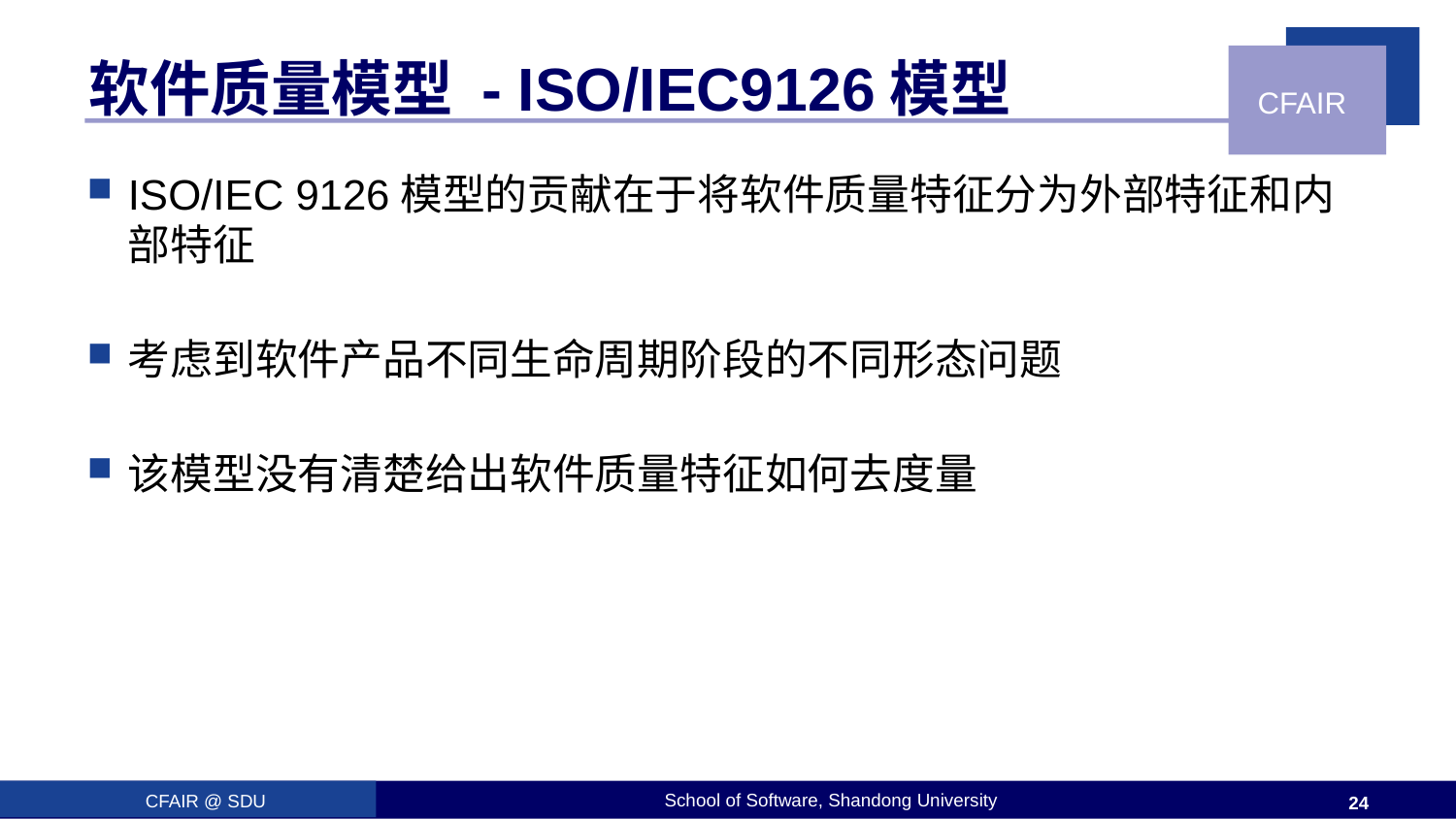

# 软件质量模型 - ISO/IEC9126模型
ISO/IEC 9126模型的贡献在于将软件质量特征分为外部特征和内部特征

考虑到软件产品不同生命周期阶段的不同形态问题

该模型没有清楚给出软件质量特征如何去度量